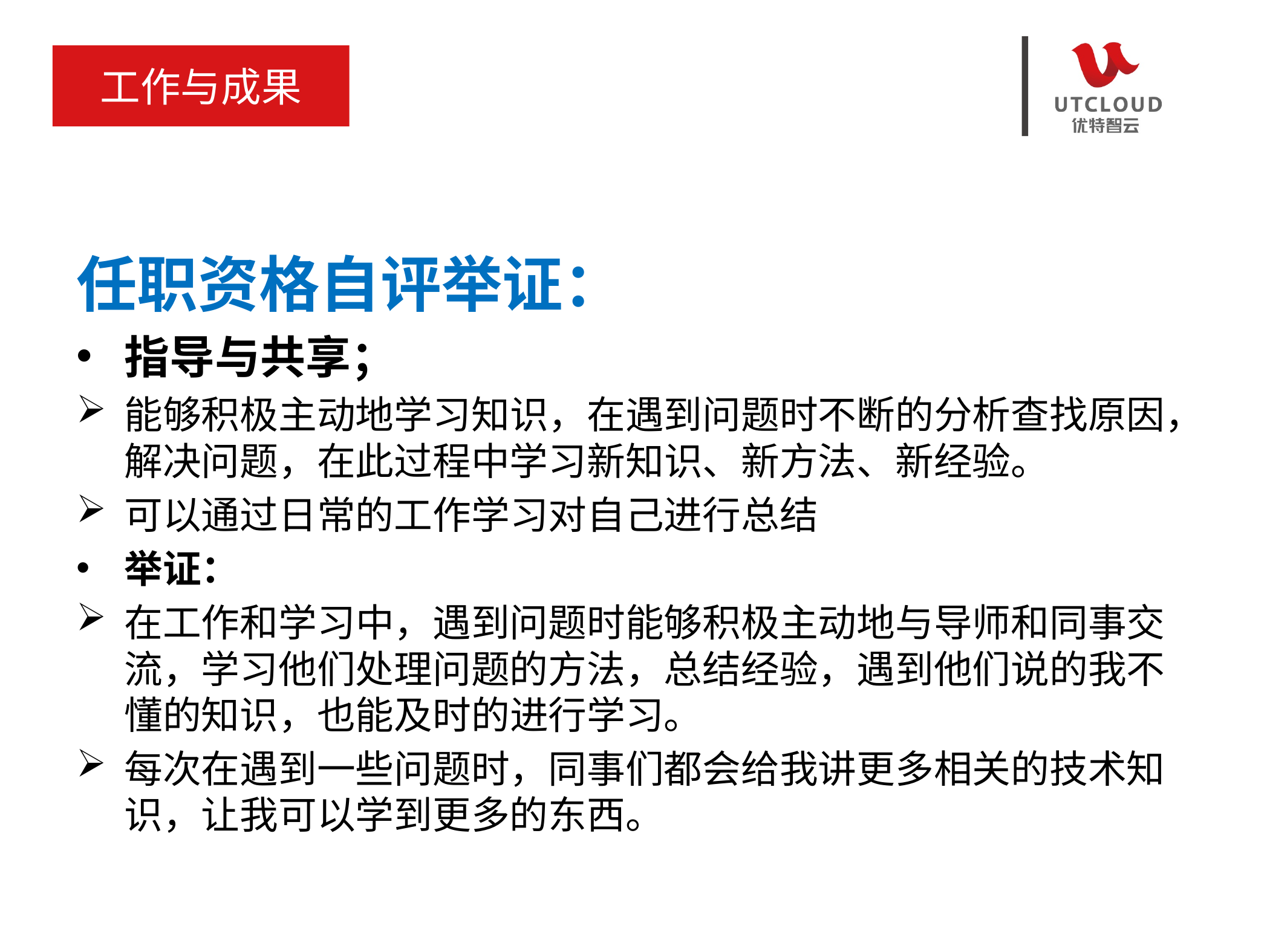

工作与成果

任职资格自评举证：
指导与共享；
能够积极主动地学习知识，在遇到问题时不断的分析查找原因，解决问题，在此过程中学习新知识、新方法、新经验。
可以通过日常的工作学习对自己进行总结
举证：
在工作和学习中，遇到问题时能够积极主动地与导师和同事交流，学习他们处理问题的方法，总结经验，遇到他们说的我不懂的知识，也能及时的进行学习。
每次在遇到一些问题时，同事们都会给我讲更多相关的技术知识，让我可以学到更多的东西。